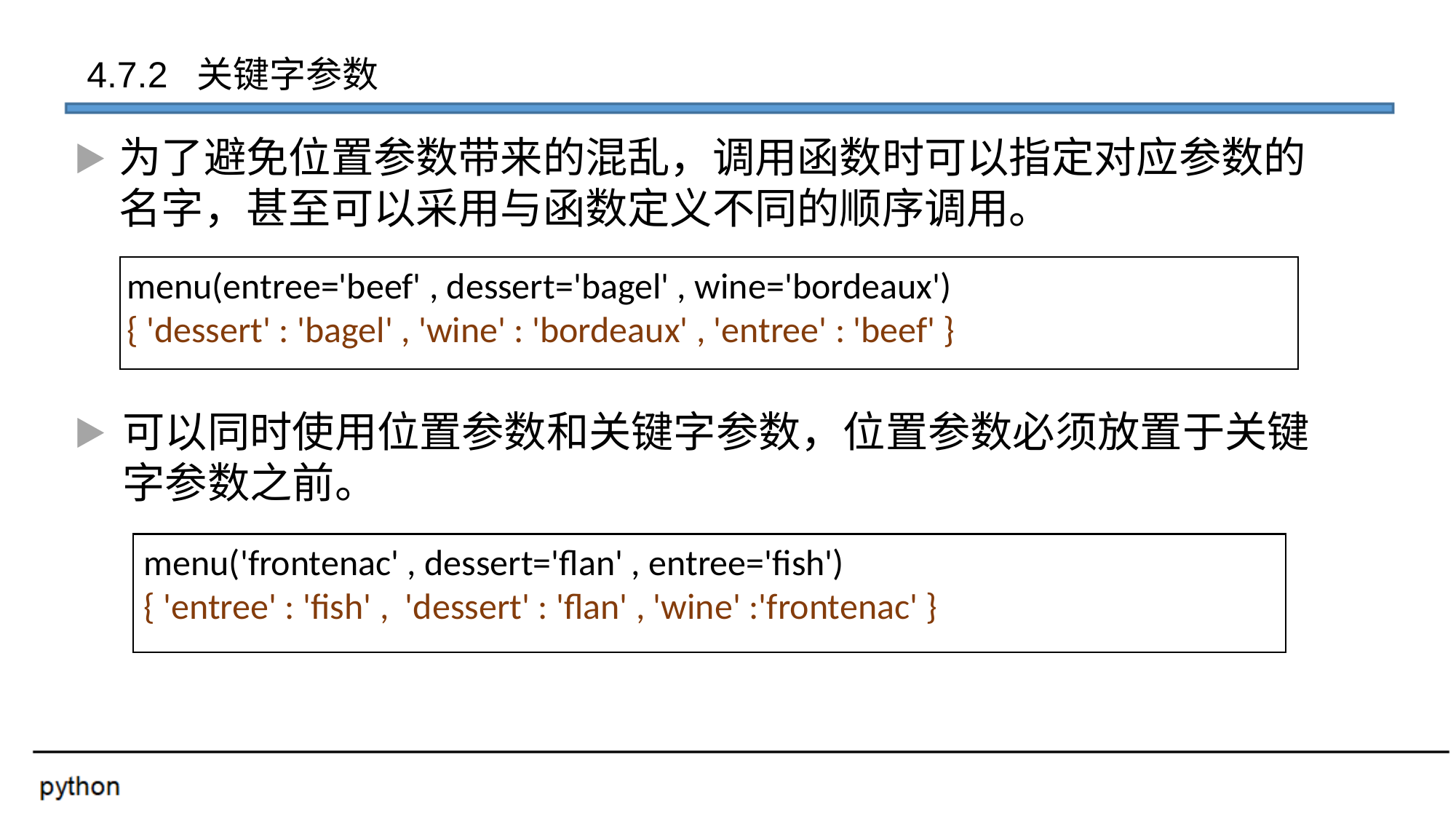

4.7.2  关键字参数
为了避免位置参数带来的混乱，调用函数时可以指定对应参数的名字，甚至可以采用与函数定义不同的顺序调用。

menu(entree='beef' , dessert='bagel' , wine='bordeaux')
{ 'dessert' : 'bagel' , 'wine' : 'bordeaux' , 'entree' : 'beef' }

可以同时使用位置参数和关键字参数，位置参数必须放置于关键字参数之前。

menu('frontenac' , dessert='flan' , entree='fish')
{ 'entree' : 'fish' ,  'dessert' : 'flan' , 'wine' :'frontenac' }

38